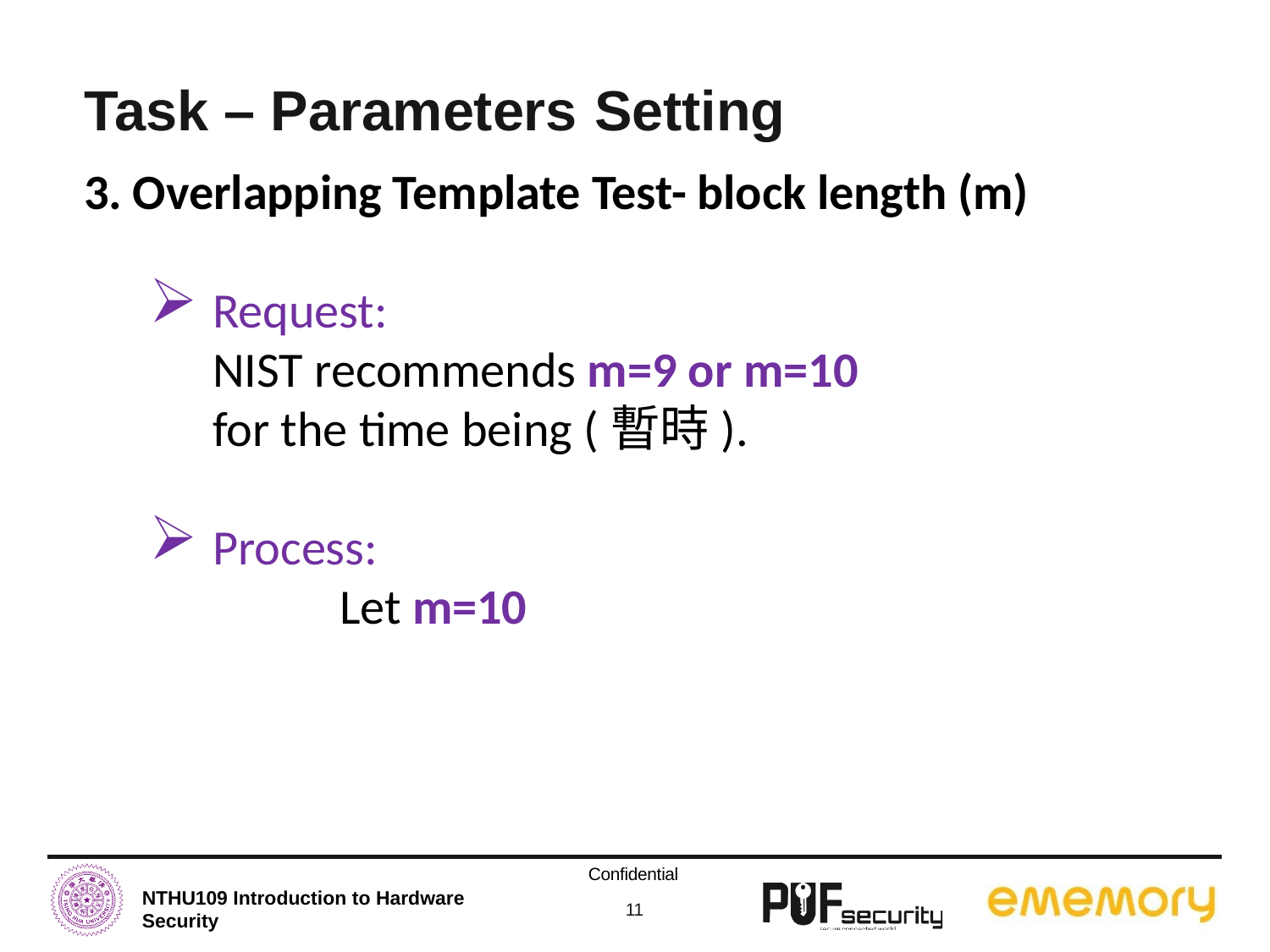

Task – Parameters Setting

3. Overlapping Template Test- block length (m)

Request:
NIST recommends m=9 or m=10
for the time being (暫時).

Process:
	Let m=10

Confidential
11
NTHU109 Introduction to Hardware Security